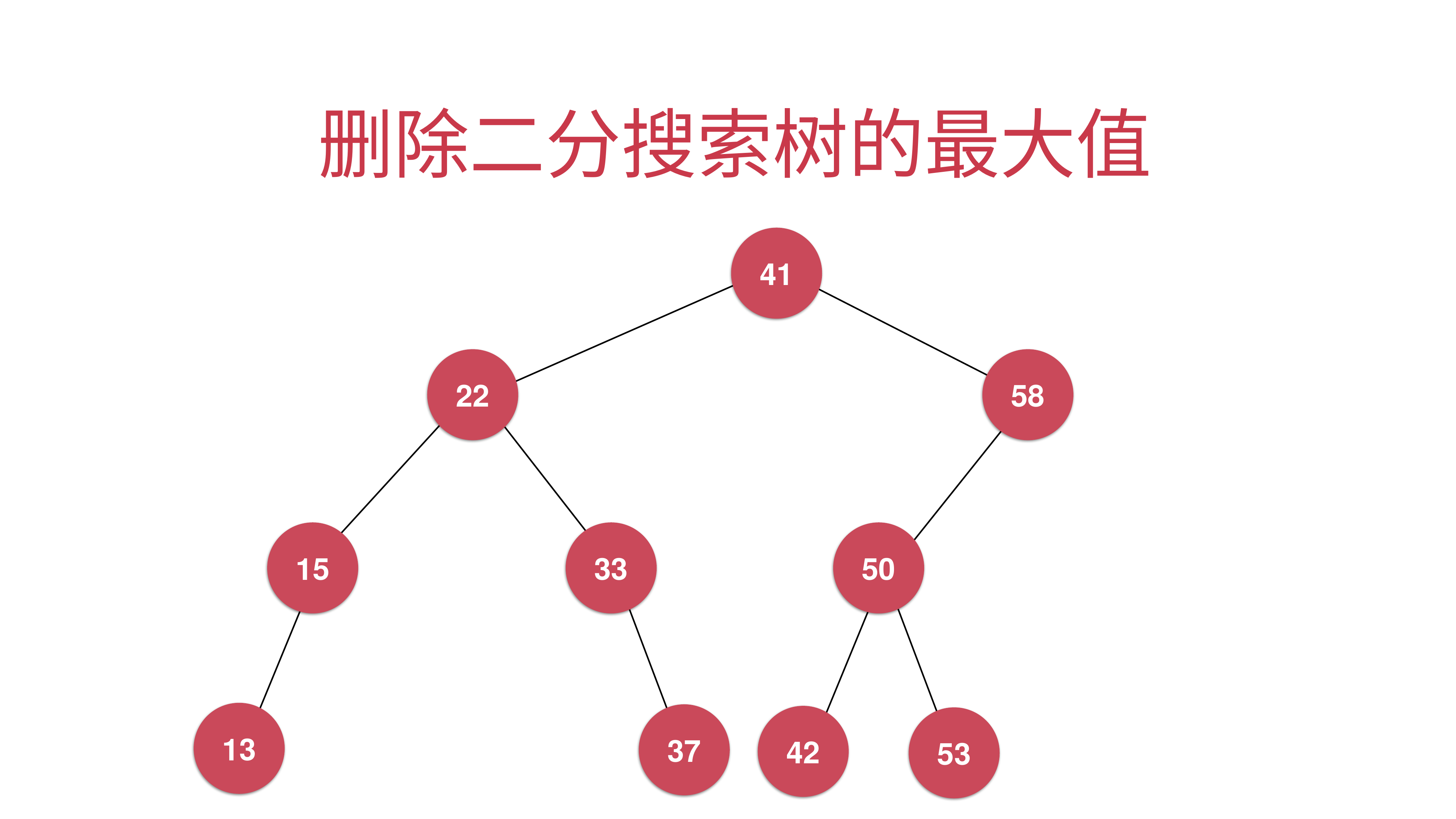

# 删除二分搜索树的最大值
41

22
58

15
33
50

13
37
42
53